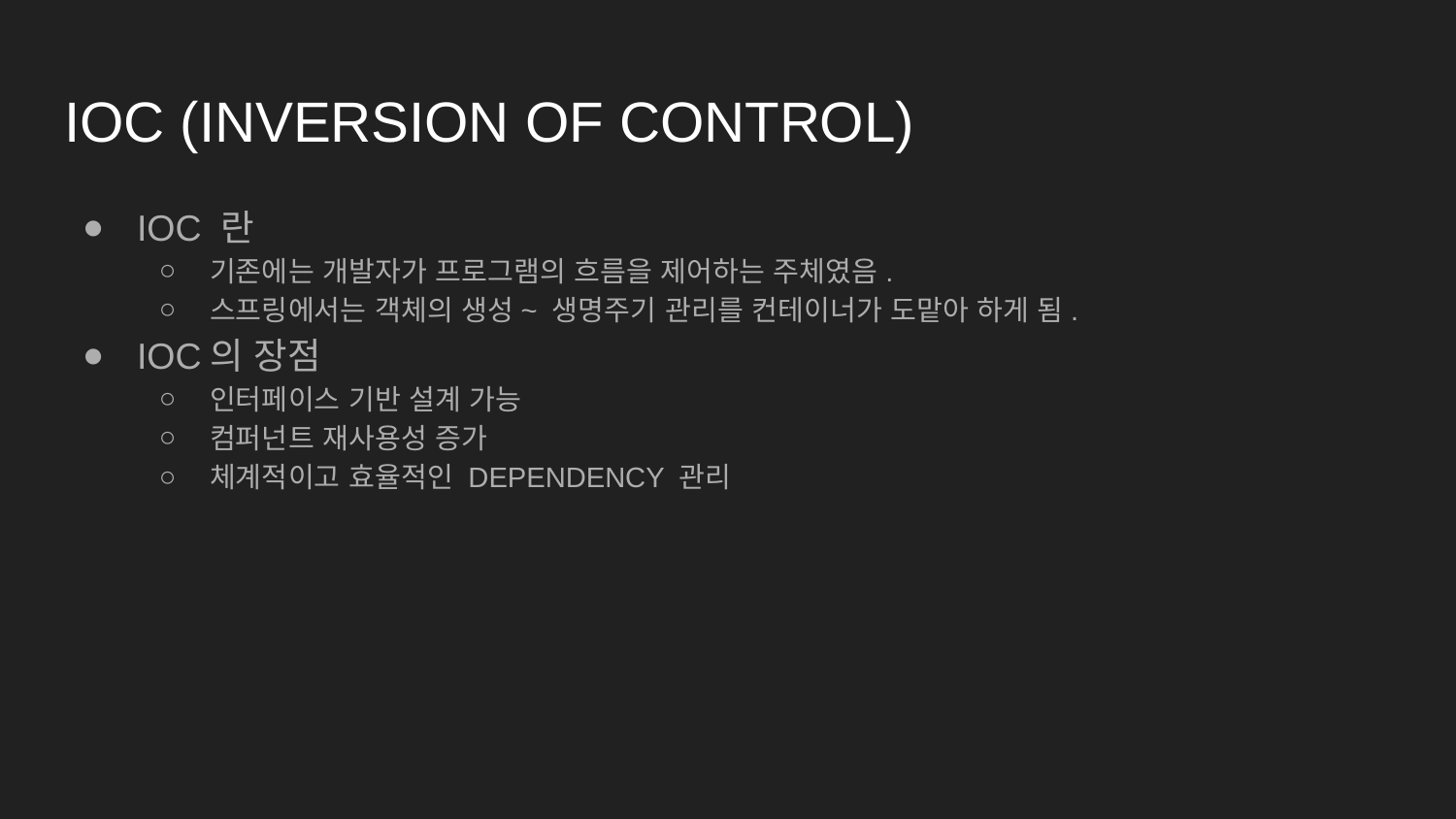

# IOC (INVERSION OF CONTROL)
IOC 란
기존에는 개발자가 프로그램의 흐름을 제어하는 주체였음.
스프링에서는 객체의 생성~ 생명주기 관리를 컨테이너가 도맡아 하게 됨.
IOC의 장점
인터페이스 기반 설계 가능
컴퍼넌트 재사용성 증가
체계적이고 효율적인 DEPENDENCY 관리